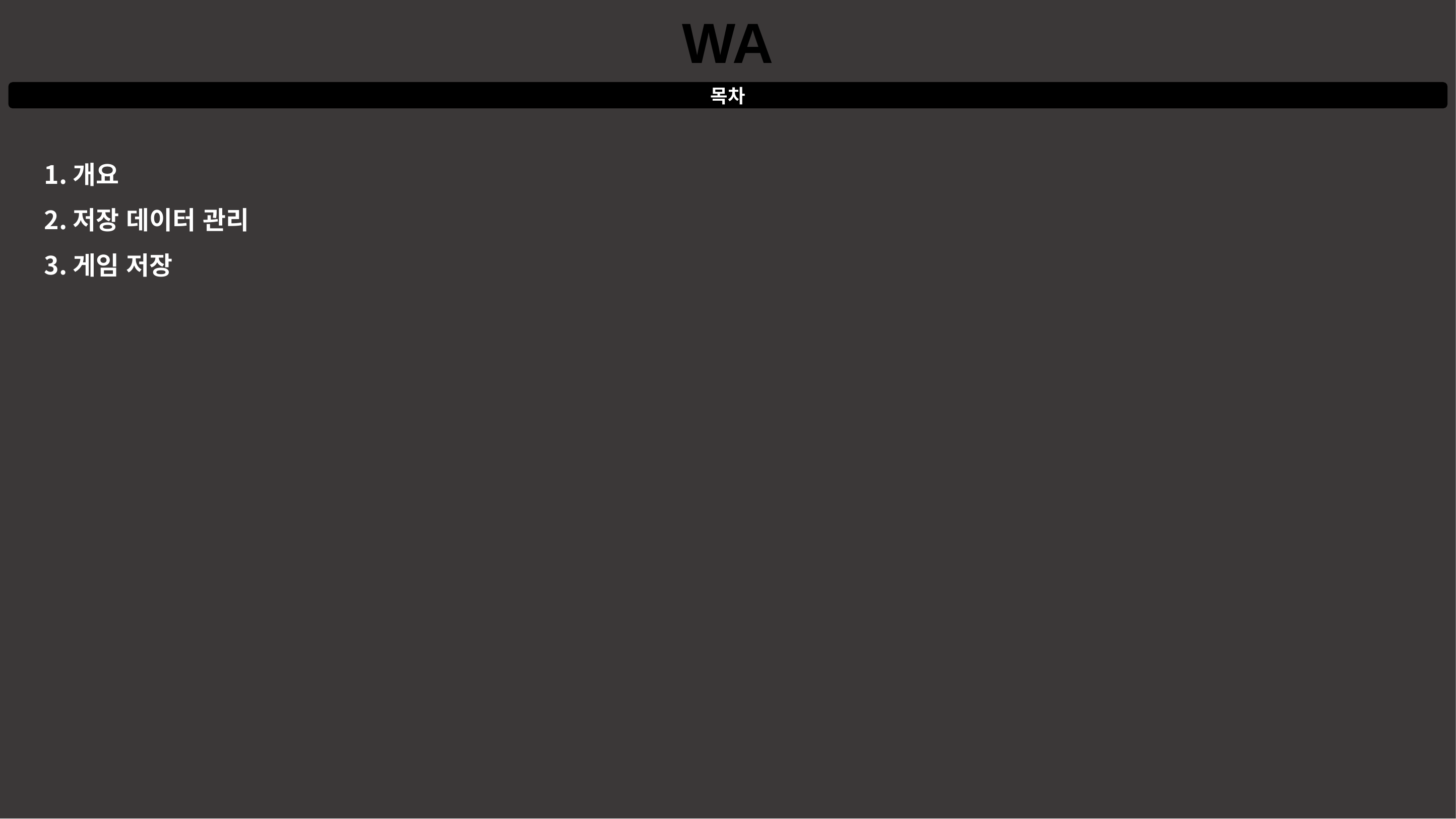

WA
목차
개요
저장 데이터 관리
게임 저장